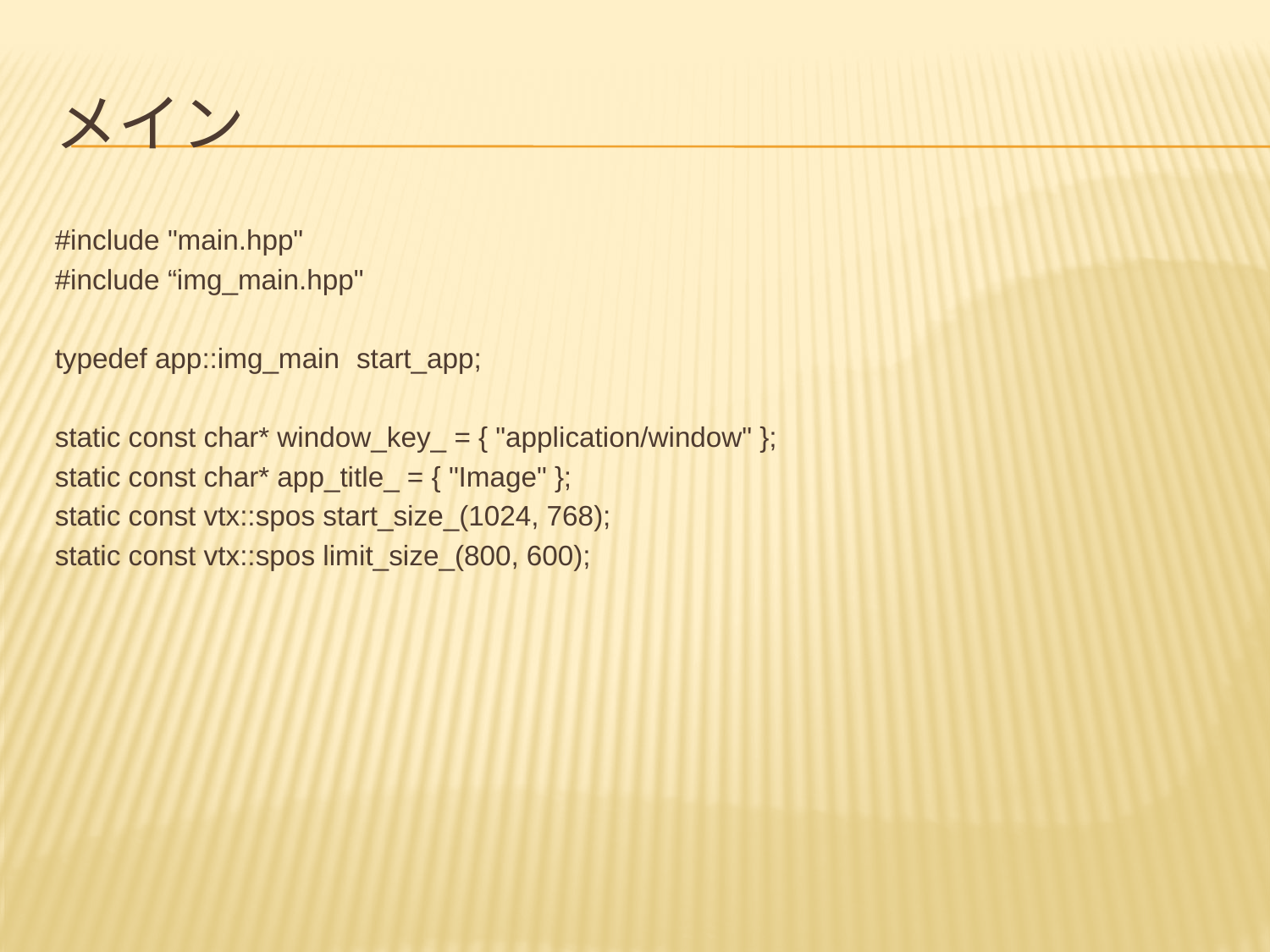

# メイン
#include "main.hpp"
#include “img_main.hpp"

typedef app::img_main	start_app;

static const char* window_key_ = { "application/window" };
static const char* app_title_ = { "Image" };
static const vtx::spos start_size_(1024, 768);
static const vtx::spos limit_size_(800, 600);